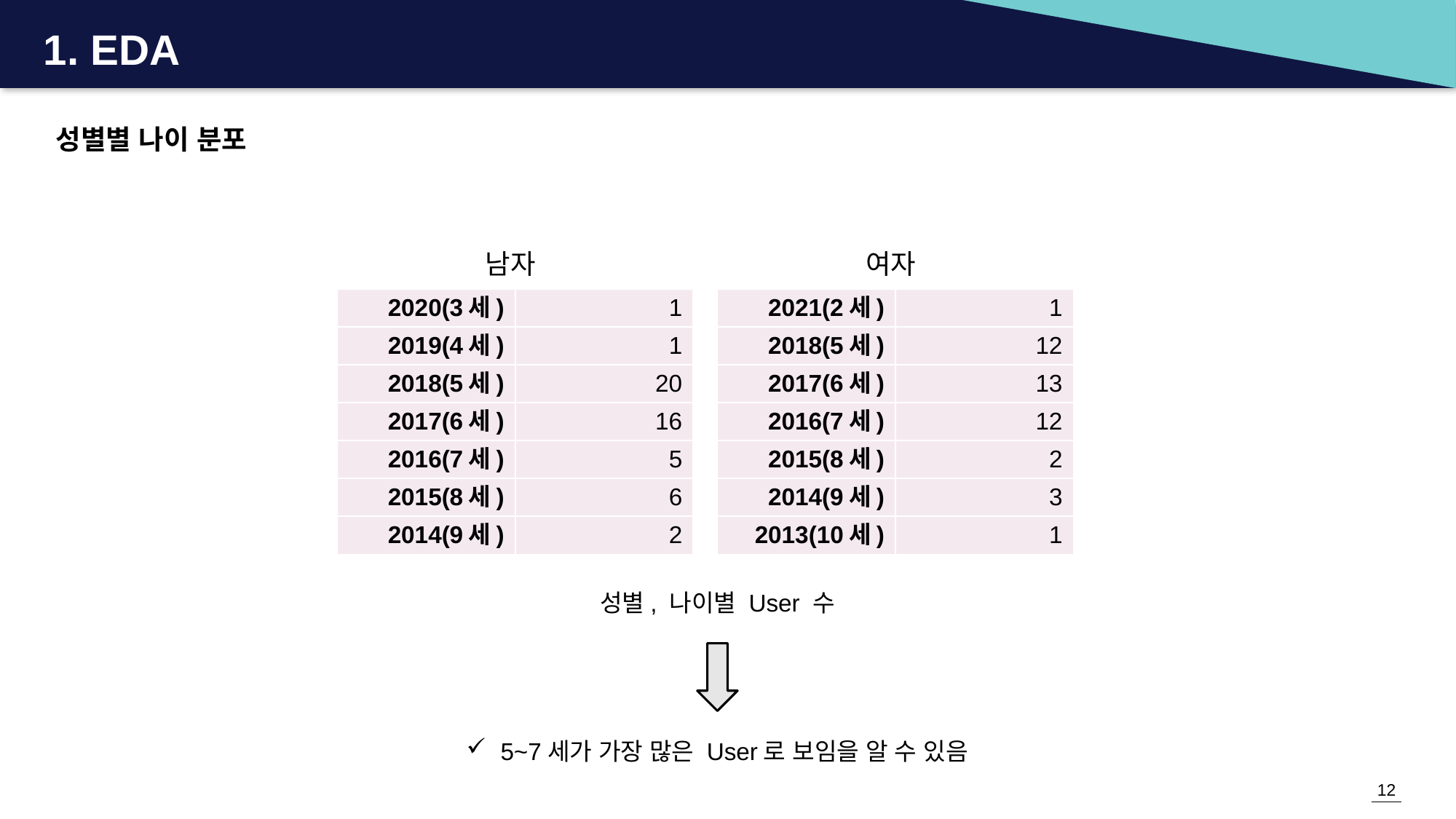

# 1. EDA
성별별 나이 분포
남자
여자
| 2020(3세) | 1 |
| --- | --- |
| 2019(4세) | 1 |
| 2018(5세) | 20 |
| 2017(6세) | 16 |
| 2016(7세) | 5 |
| 2015(8세) | 6 |
| 2014(9세) | 2 |
| 2021(2세) | 1 |
| --- | --- |
| 2018(5세) | 12 |
| 2017(6세) | 13 |
| 2016(7세) | 12 |
| 2015(8세) | 2 |
| 2014(9세) | 3 |
| 2013(10세) | 1 |
성별, 나이별 User 수

5~7세가 가장 많은 User로 보임을 알 수 있음